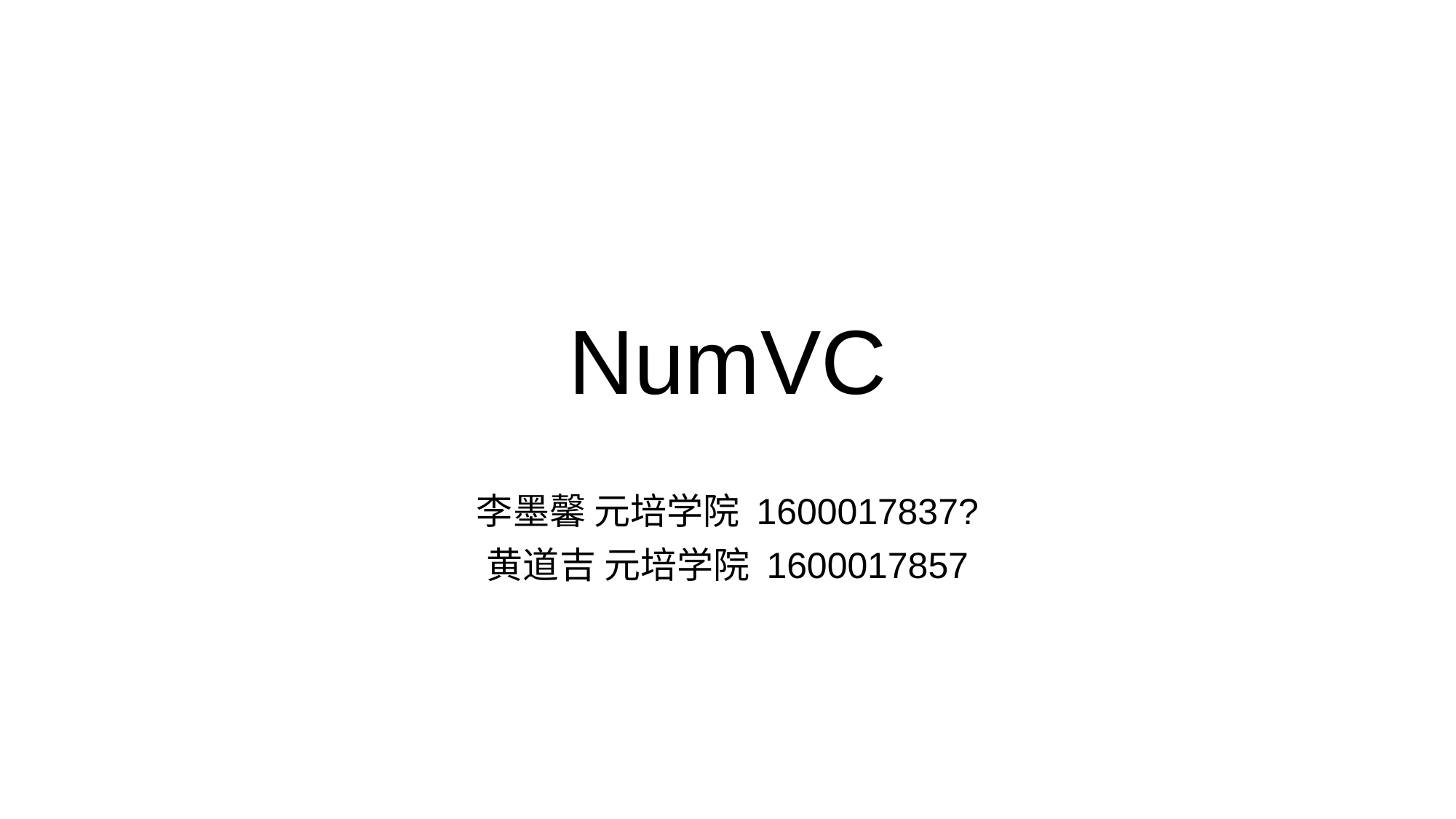

# NumVC
李墨馨 元培学院 1600017837?
黄道吉 元培学院 1600017857